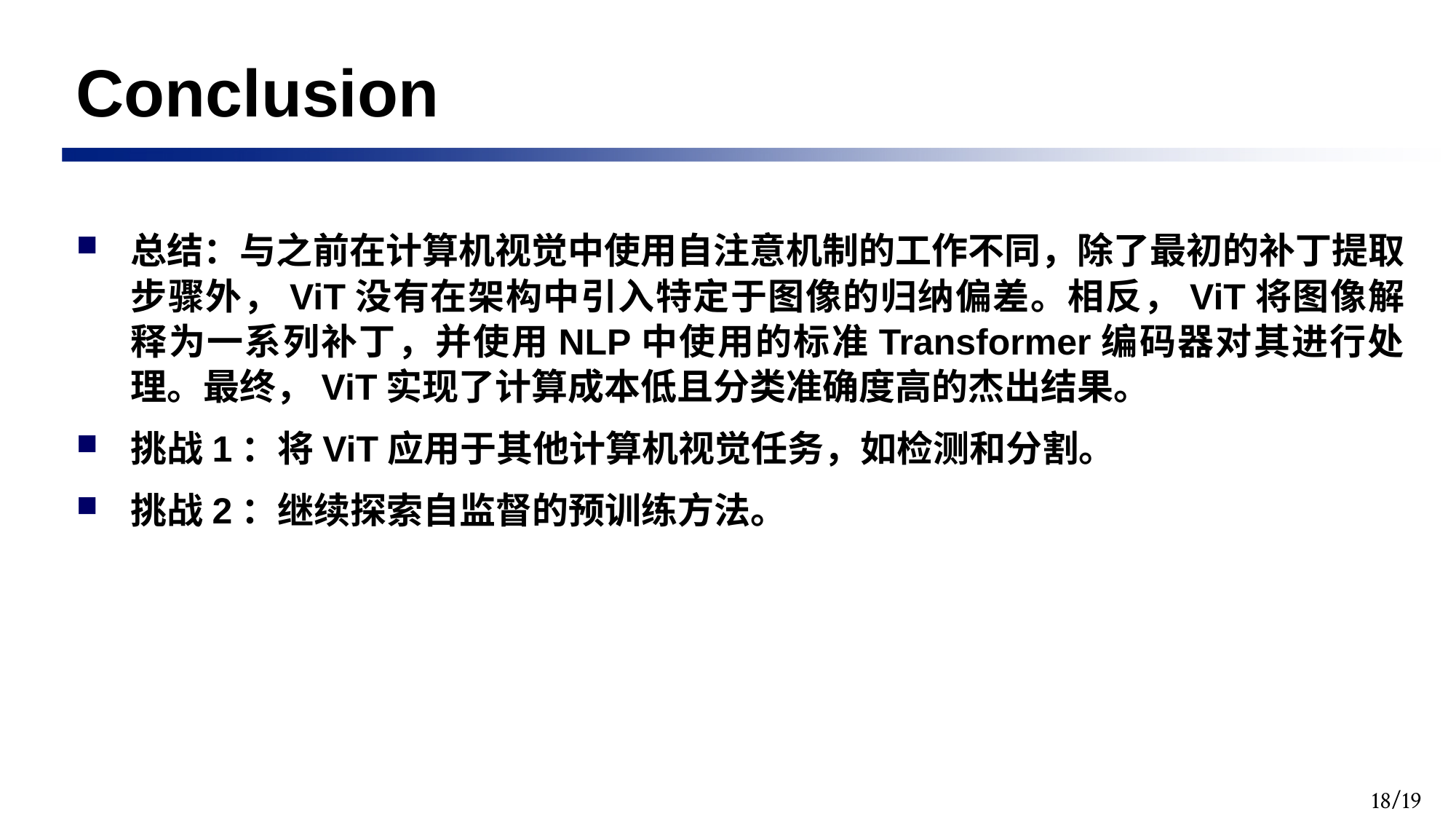

# Conclusion
总结：与之前在计算机视觉中使用自注意机制的工作不同，除了最初的补丁提取步骤外，ViT没有在架构中引入特定于图像的归纳偏差。相反，ViT将图像解释为一系列补丁，并使用NLP中使用的标准Transformer编码器对其进行处理。最终，ViT实现了计算成本低且分类准确度高的杰出结果。
挑战1：将ViT应用于其他计算机视觉任务，如检测和分割。
挑战2：继续探索自监督的预训练方法。